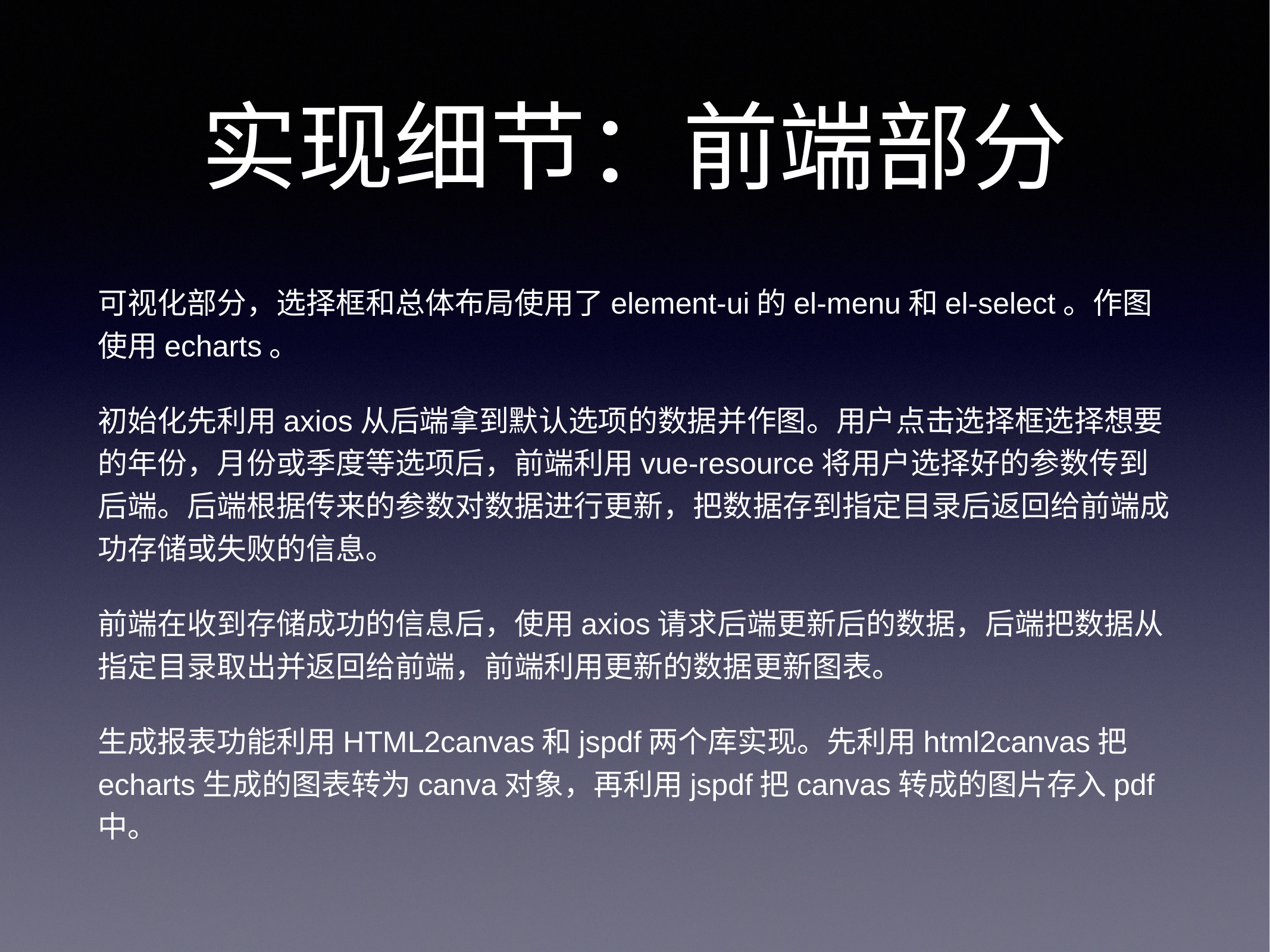

# 实现细节：前端部分
可视化部分，选择框和总体布局使用了element-ui的el-menu和el-select。作图使用echarts。
初始化先利用axios从后端拿到默认选项的数据并作图。用户点击选择框选择想要的年份，月份或季度等选项后，前端利用vue-resource将用户选择好的参数传到后端。后端根据传来的参数对数据进行更新，把数据存到指定目录后返回给前端成功存储或失败的信息。
前端在收到存储成功的信息后，使用axios请求后端更新后的数据，后端把数据从指定目录取出并返回给前端，前端利用更新的数据更新图表。
生成报表功能利用HTML2canvas和jspdf两个库实现。先利用html2canvas把echarts生成的图表转为canva对象，再利用jspdf把canvas转成的图片存入pdf中。